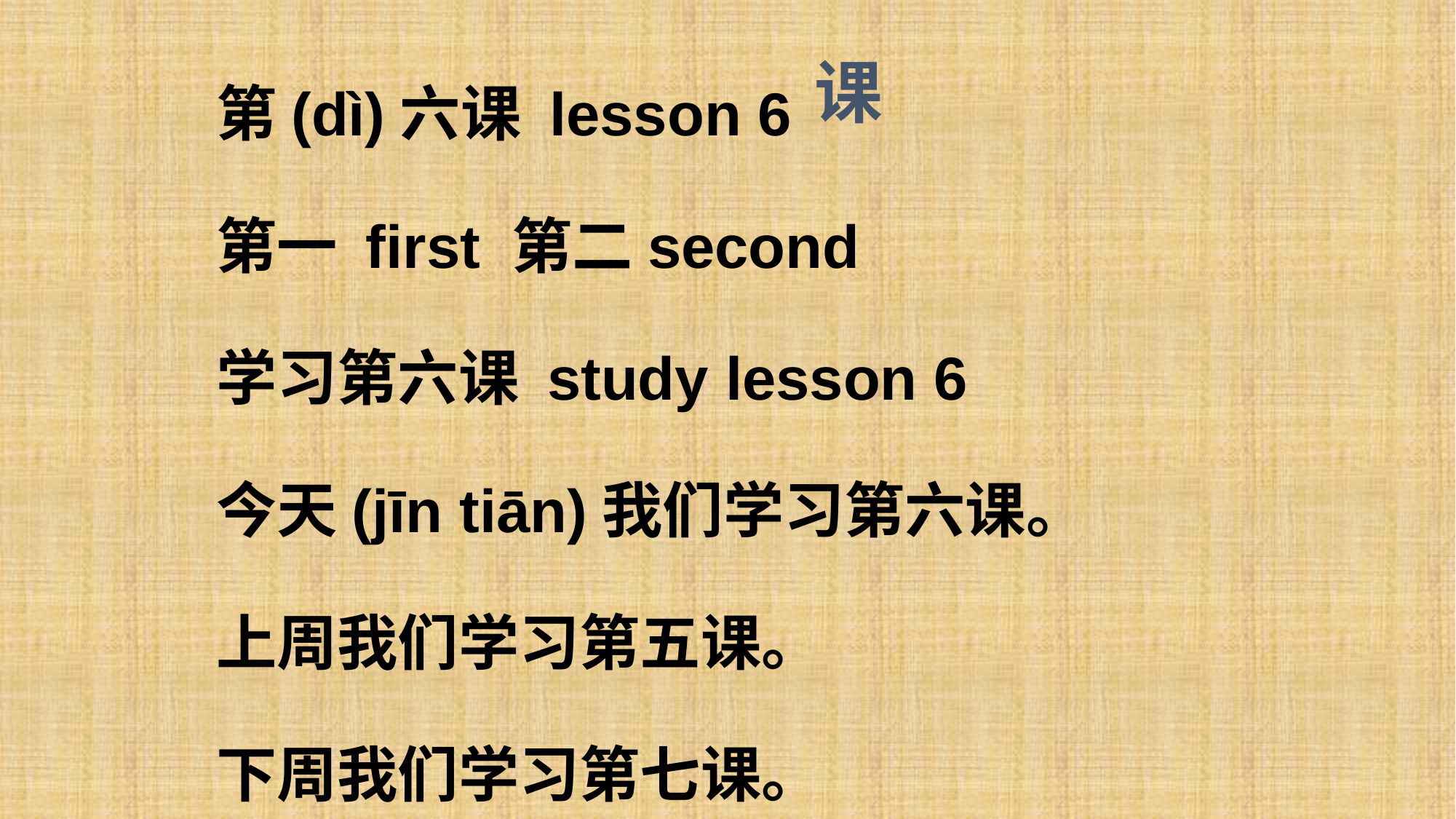

课
第(dì)六课 lesson 6
第一 first 第二second
学习第六课 study lesson 6
今天(jīn tiān)我们学习第六课。
上周我们学习第五课。
下周我们学习第七课。
Today we are learning lesson 6.